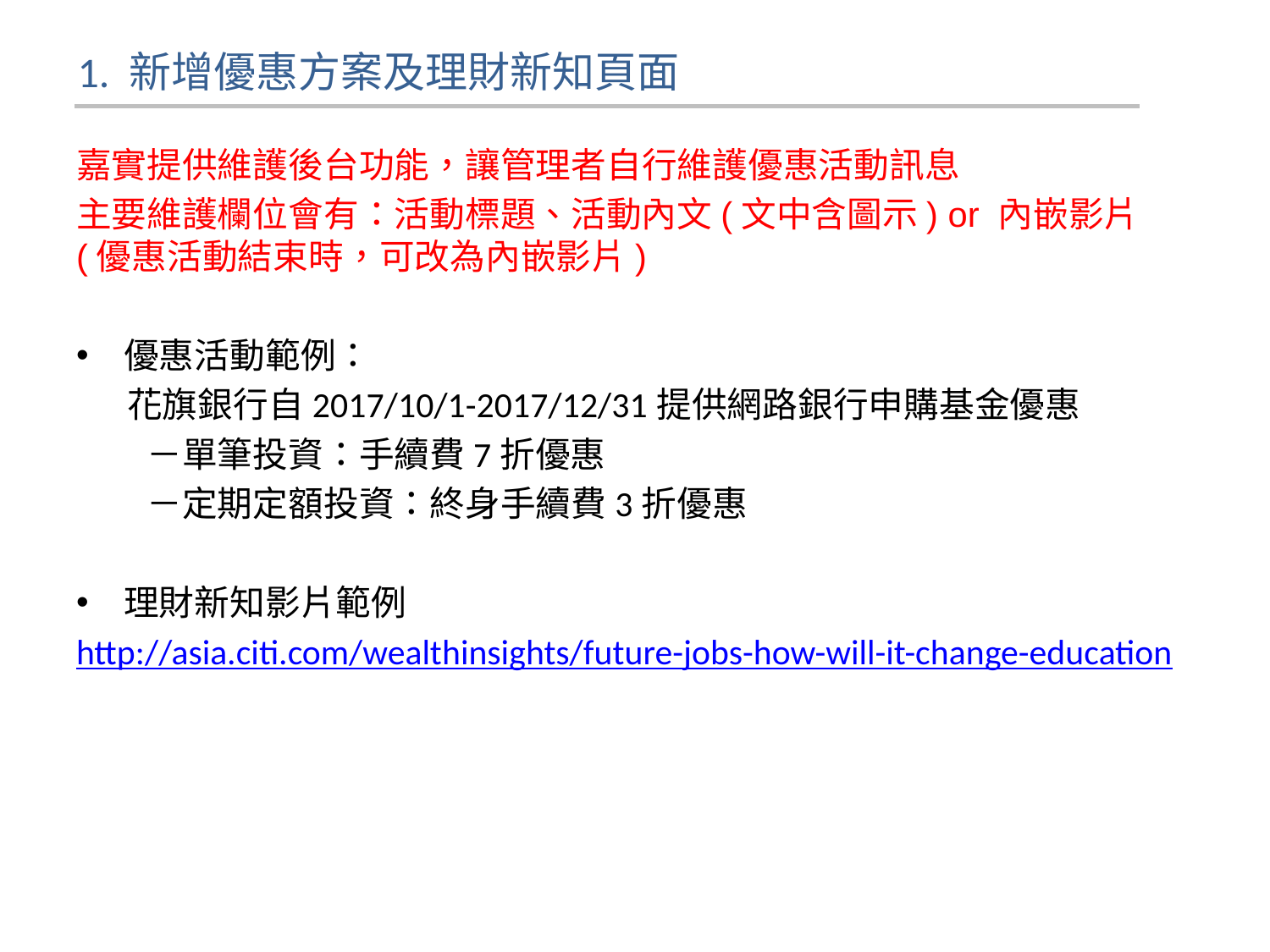

1. 新增優惠方案及理財新知頁面
嘉實提供維護後台功能，讓管理者自行維護優惠活動訊息
主要維護欄位會有：活動標題、活動內文(文中含圖示) or 內嵌影片(優惠活動結束時，可改為內嵌影片)

優惠活動範例：
　  花旗銀行自2017/10/1-2017/12/31提供網路銀行申購基金優惠
　　－單筆投資：手續費7折優惠
　　－定期定額投資：終身手續費3折優惠

理財新知影片範例
http://asia.citi.com/wealthinsights/future-jobs-how-will-it-change-education